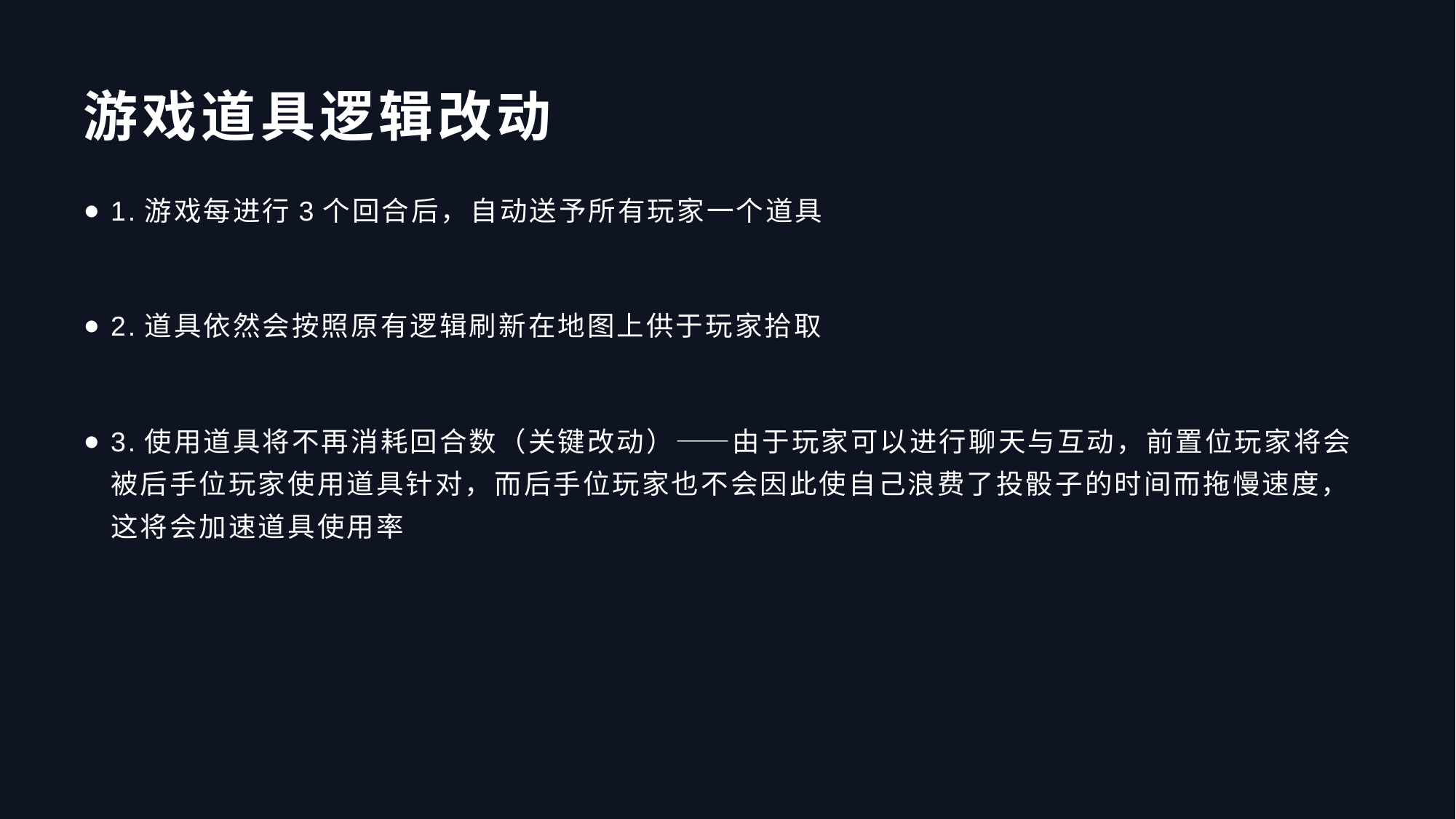

# 游戏道具逻辑改动
1.游戏每进行3个回合后，自动送予所有玩家一个道具

2.道具依然会按照原有逻辑刷新在地图上供于玩家拾取

3.使用道具将不再消耗回合数（关键改动）——由于玩家可以进行聊天与互动，前置位玩家将会被后手位玩家使用道具针对，而后手位玩家也不会因此使自己浪费了投骰子的时间而拖慢速度，这将会加速道具使用率